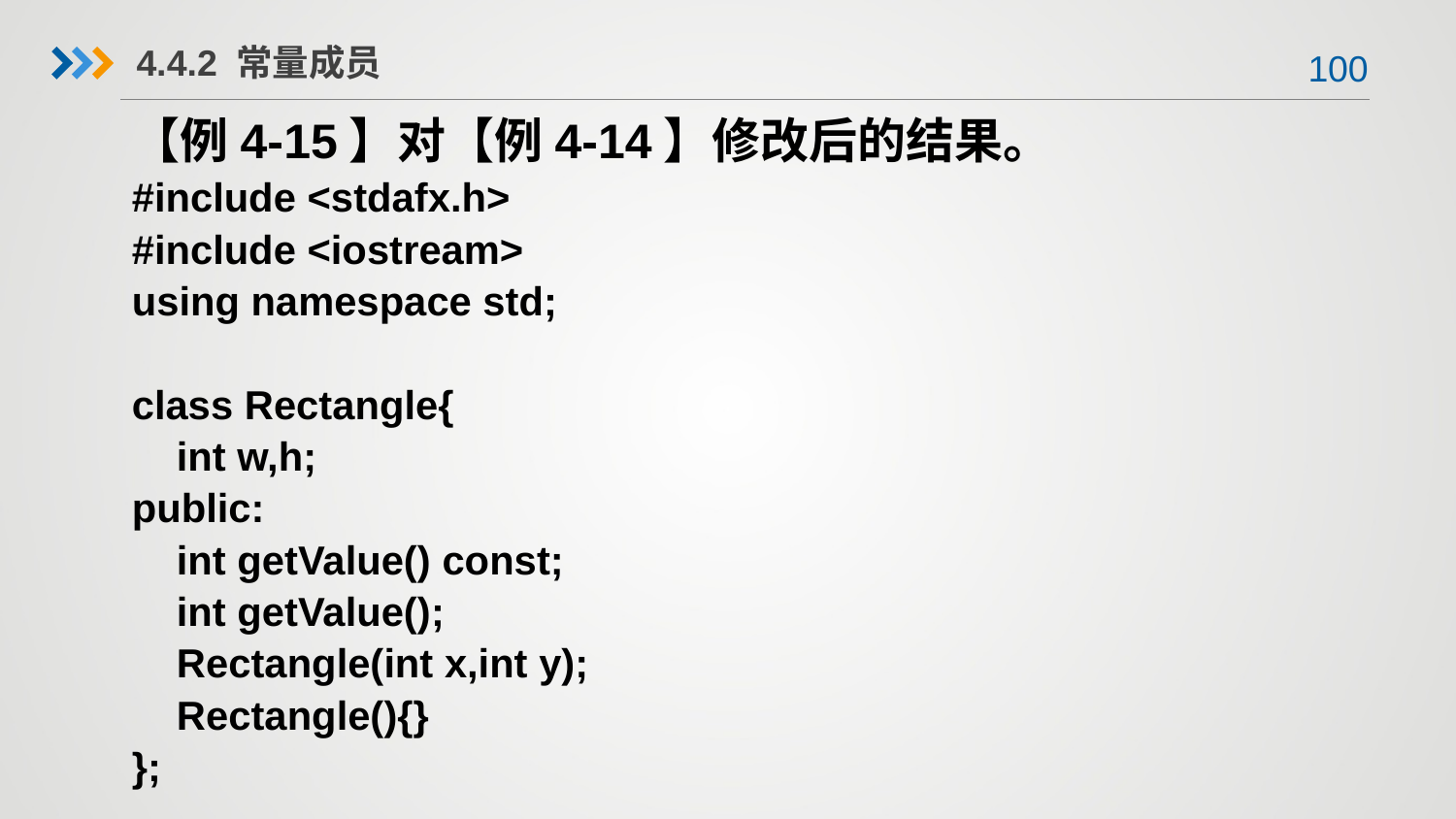

4.4.2 常量成员
【例4-15】对【例4-14】修改后的结果。
#include <stdafx.h>
#include <iostream>
using namespace std;

class Rectangle{
    int w,h;
public:
    int getValue() const;
    int getValue();
    Rectangle(int x,int y);
    Rectangle(){}
};